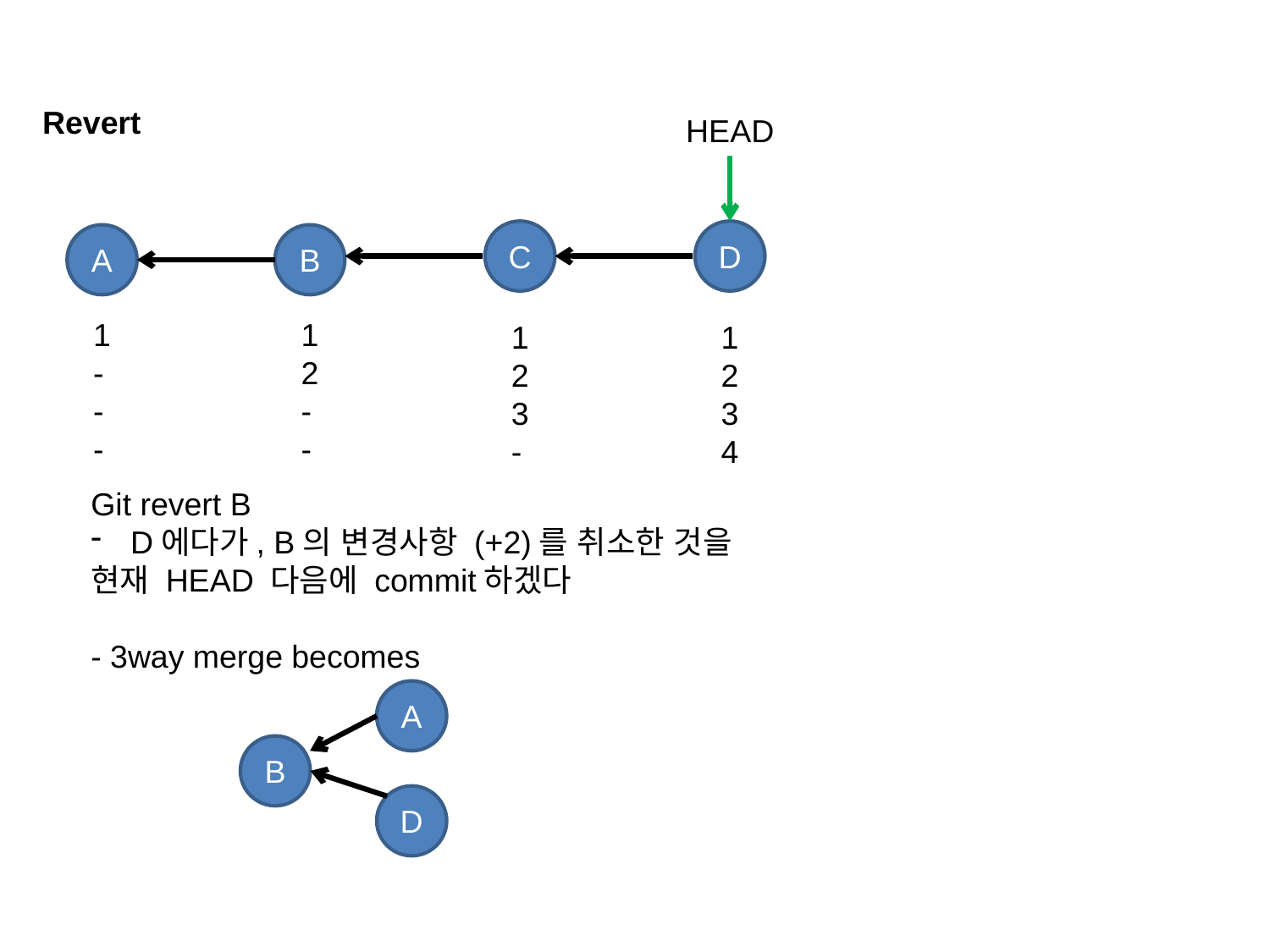

Revert
HEAD
C
D
A
B
1
2
-
-
1
-
-
-
1
2
3
-
1
2
3
4
Git revert B
D에다가, B의 변경사항 (+2)를 취소한 것을
현재 HEAD 다음에 commit하겠다

- 3way merge becomes
A
B
D